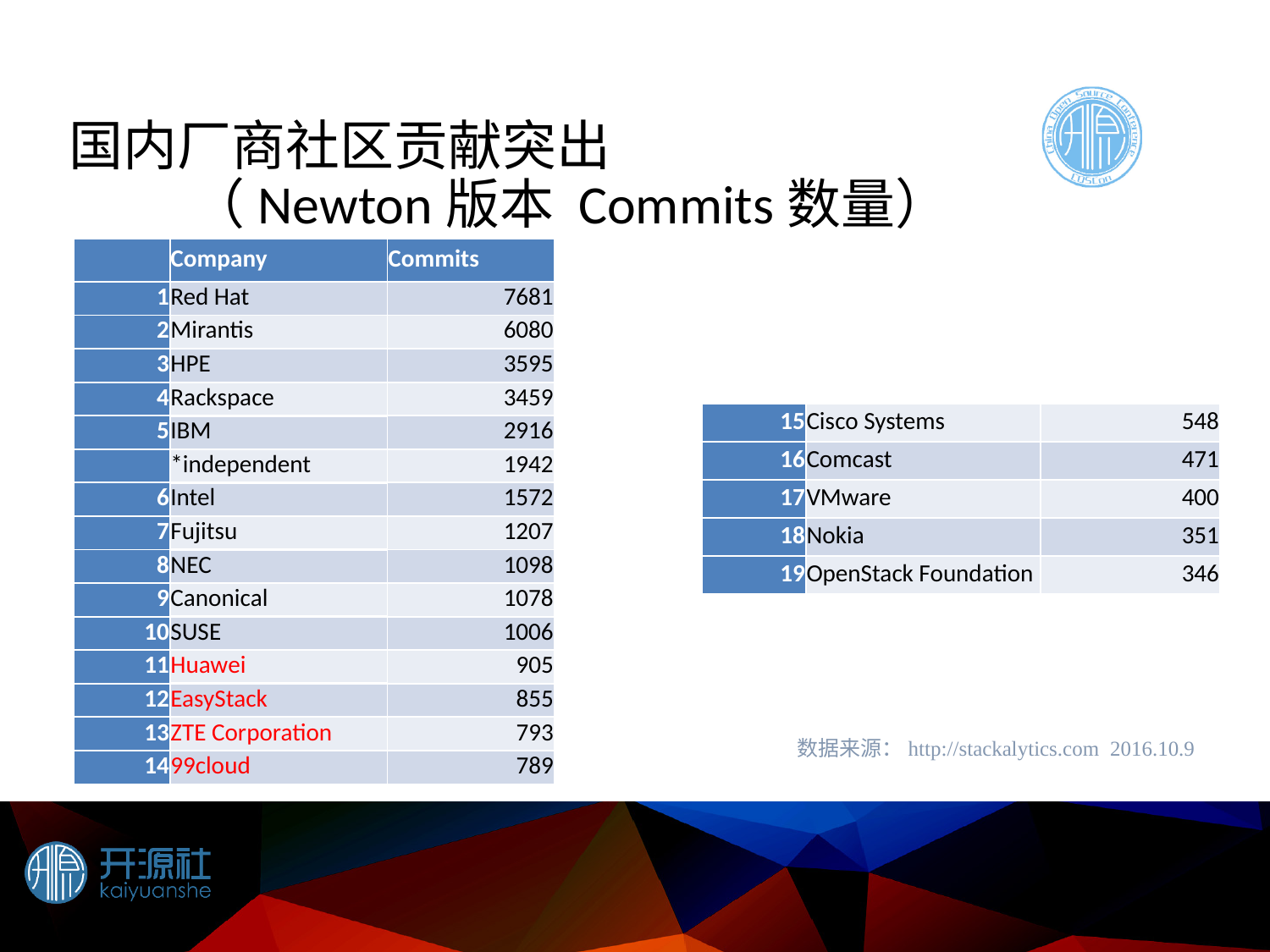

# 国内厂商社区贡献突出 （Newton版本 Commits数量）
|  | Company | Commits |
| --- | --- | --- |
| 1 | Red Hat | 7681 |
| 2 | Mirantis | 6080 |
| 3 | HPE | 3595 |
| 4 | Rackspace | 3459 |
| 5 | IBM | 2916 |
|  | \*independent | 1942 |
| 6 | Intel | 1572 |
| 7 | Fujitsu | 1207 |
| 8 | NEC | 1098 |
| 9 | Canonical | 1078 |
| 10 | SUSE | 1006 |
| 11 | Huawei | 905 |
| 12 | EasyStack | 855 |
| 13 | ZTE Corporation | 793 |
| 14 | 99cloud | 789 |
| 15 | Cisco Systems | 548 |
| --- | --- | --- |
| 16 | Comcast | 471 |
| 17 | VMware | 400 |
| 18 | Nokia | 351 |
| 19 | OpenStack Foundation | 346 |
数据来源：http://stackalytics.com  2016.10.9